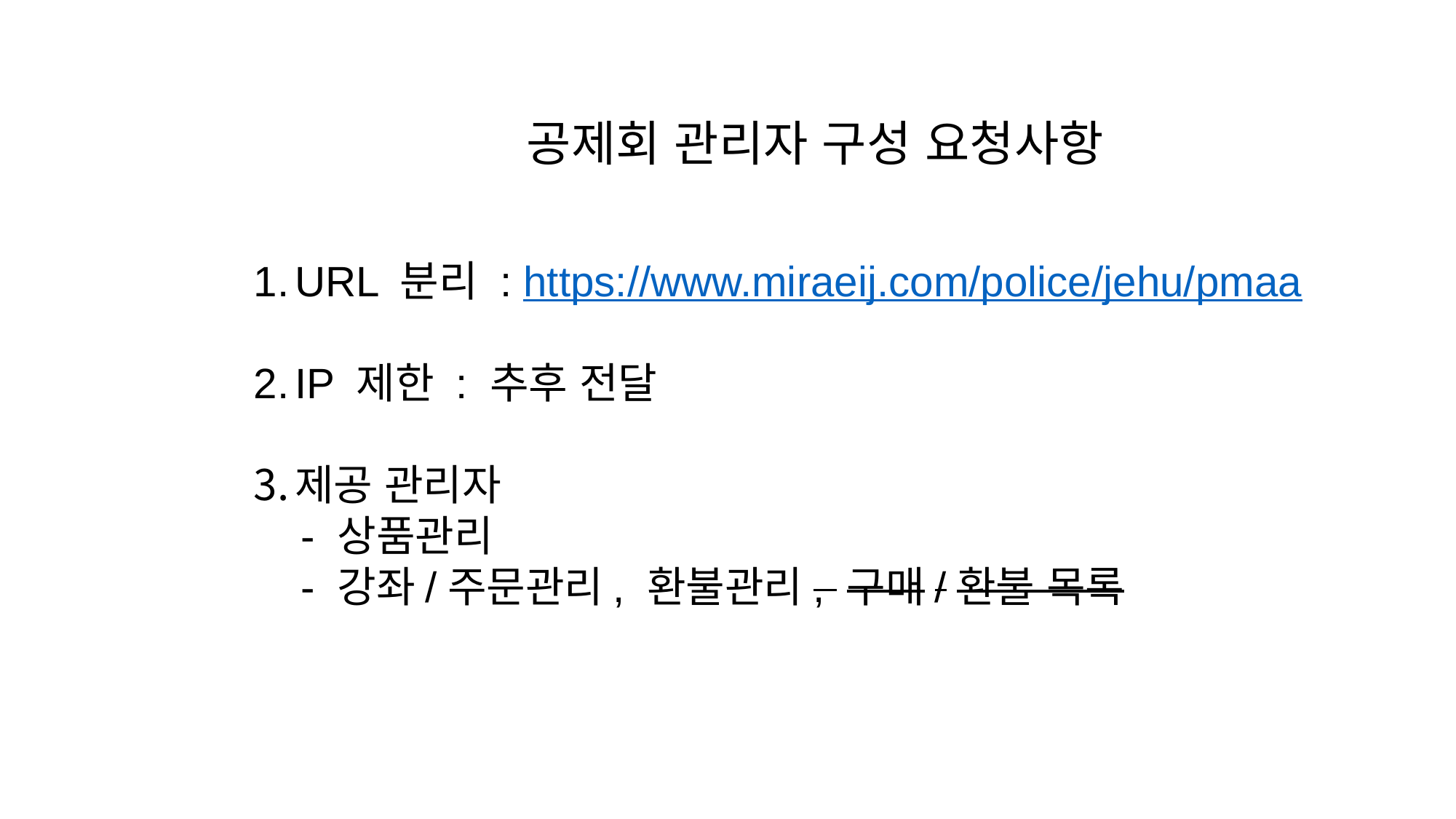

공제회 관리자 구성 요청사항

URL 분리 : https://www.miraeij.com/police/jehu/pmaa

IP 제한 : 추후 전달

제공 관리자
    - 상품관리
    - 강좌/주문관리, 환불관리, 구매/환불 목록